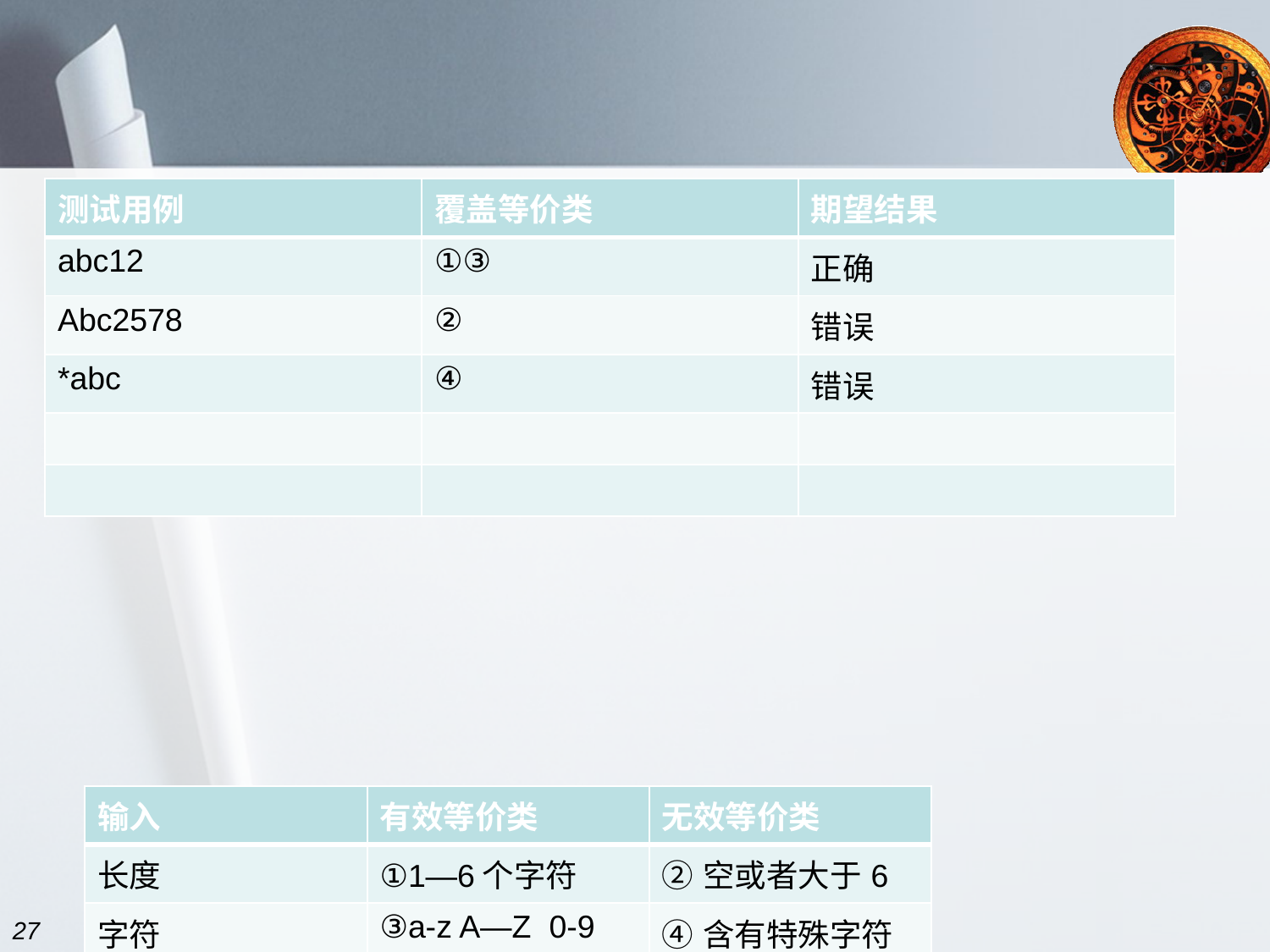

#
| 测试用例 | 覆盖等价类 | 期望结果 |
| --- | --- | --- |
| abc12 | ①③ | 正确 |
| Abc2578 | ② | 错误 |
| \*abc | ④ | 错误 |
|  |  |  |
|  |  |  |
| 输入 | 有效等价类 | 无效等价类 |
| --- | --- | --- |
| 长度 | ①1—6个字符 | ②空或者大于6 |
| 字符 | ③a-z A—Z 0-9 | ④含有特殊字符 |
27